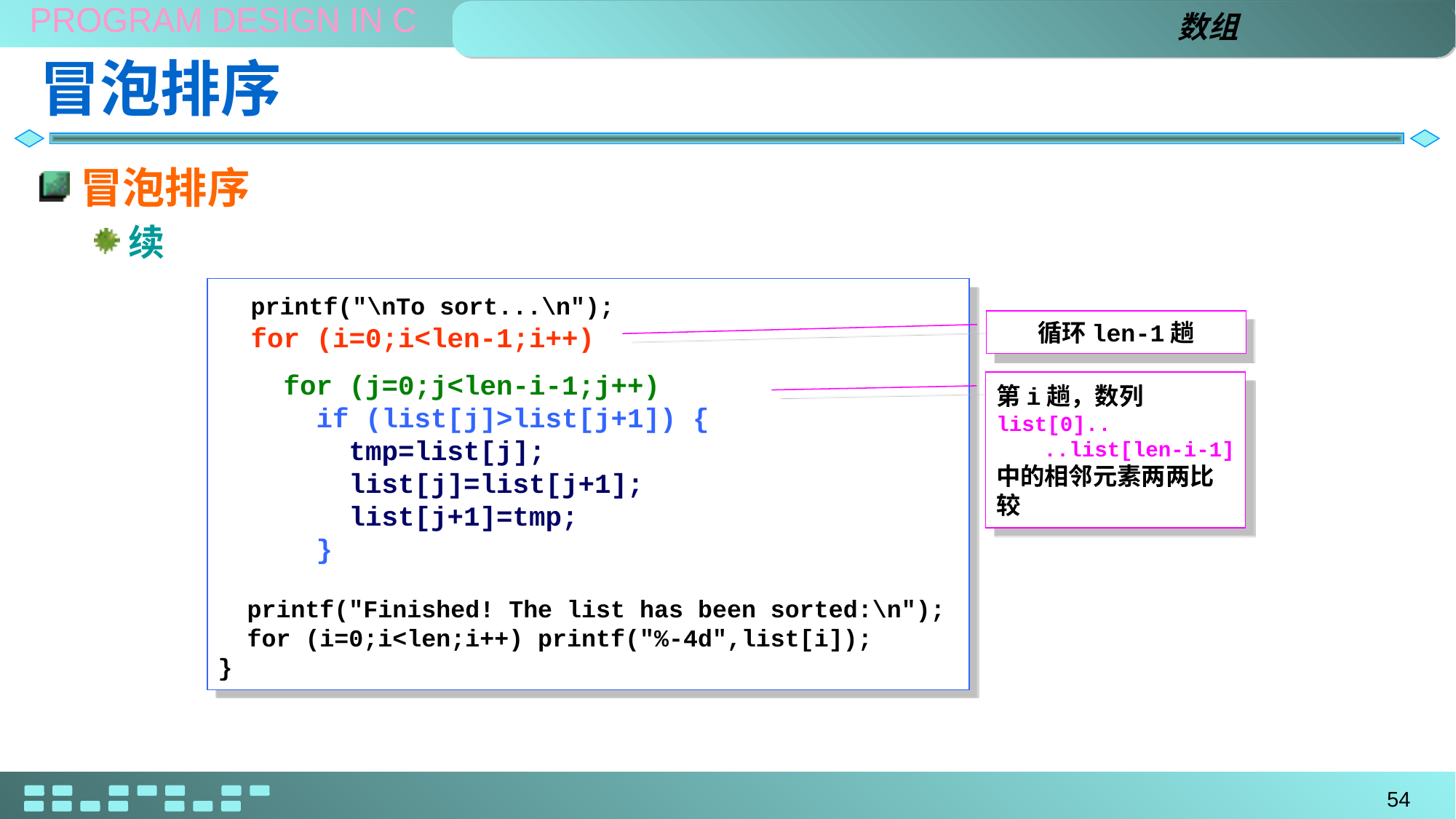

数组
# 冒泡排序
冒泡排序
续
  printf("\nTo sort...\n");
  for (i=0;i<len-1;i++)

    for (j=0;j<len-i-1;j++)
      if (list[j]>list[j+1]) {
        tmp=list[j];
        list[j]=list[j+1];
        list[j+1]=tmp;
      }

  printf("Finished! The list has been sorted:\n");
  for (i=0;i<len;i++) printf("%-4d",list[i]);
}
循环len-1趟
第i趟，数列list[0]..
..list[len-i-1]
中的相邻元素两两比较
54